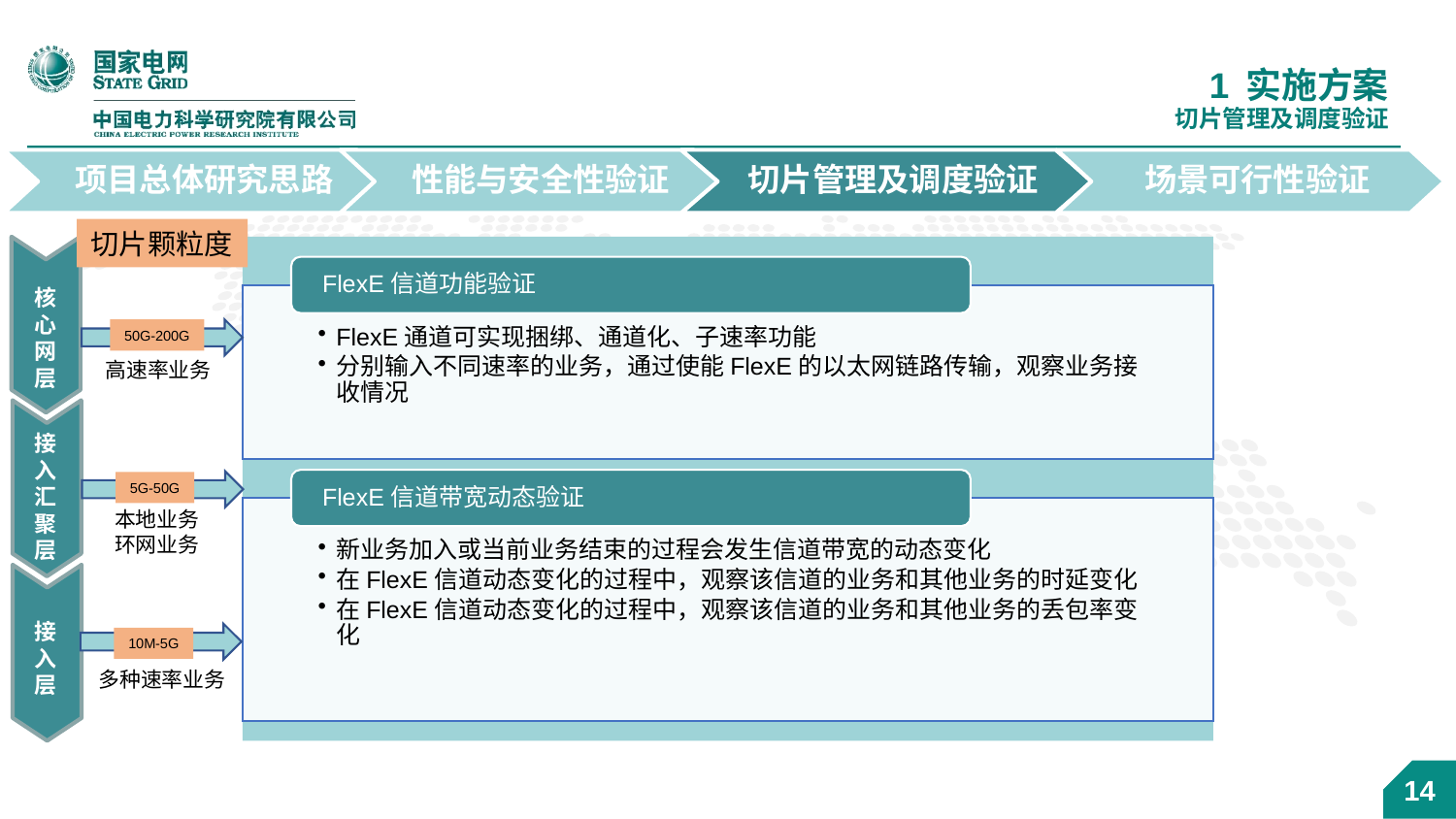

# 1 实施方案 切片管理及调度验证
项目总体研究思路
性能与安全性验证
切片管理及调度验证
场景可行性验证
切片颗粒度
核心网层

接入层

接入汇聚层
FlexE通道可实现捆绑、通道化、子速率功能
分别输入不同速率的业务，通过使能FlexE的以太网链路传输，观察业务接收情况
FlexE信道功能验证
新业务加入或当前业务结束的过程会发生信道带宽的动态变化
在FlexE信道动态变化的过程中，观察该信道的业务和其他业务的时延变化
在FlexE信道动态变化的过程中，观察该信道的业务和其他业务的丢包率变化
FlexE信道带宽动态验证

50G-200G
高速率业务

5G-50G
本地业务
环网业务

10M-5G
多种速率业务
14